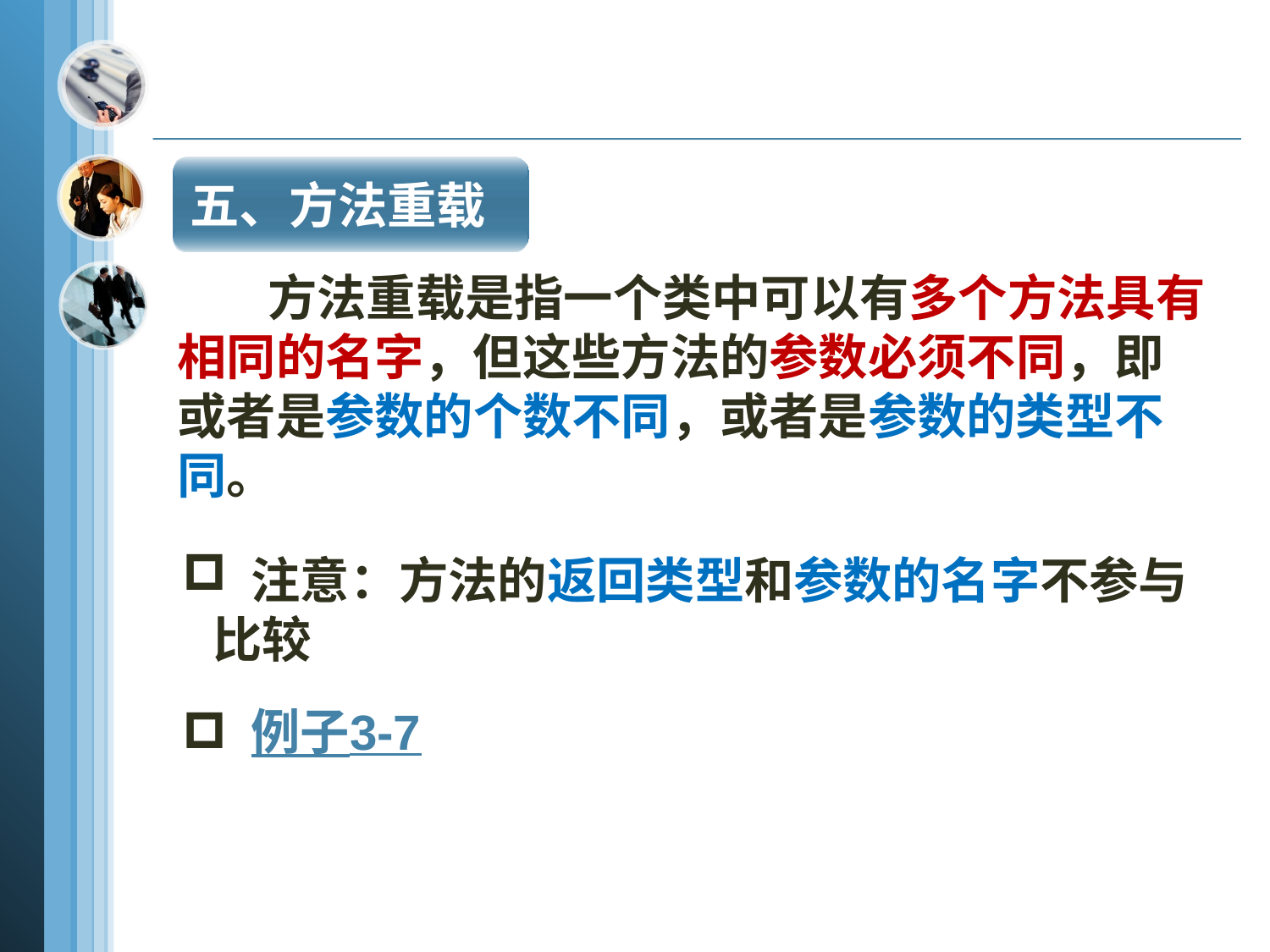

五、方法重载

       方法重载是指一个类中可以有多个方法具有相同的名字，但这些方法的参数必须不同，即或者是参数的个数不同，或者是参数的类型不同。
 注意：方法的返回类型和参数的名字不参与比较
 例子3-7